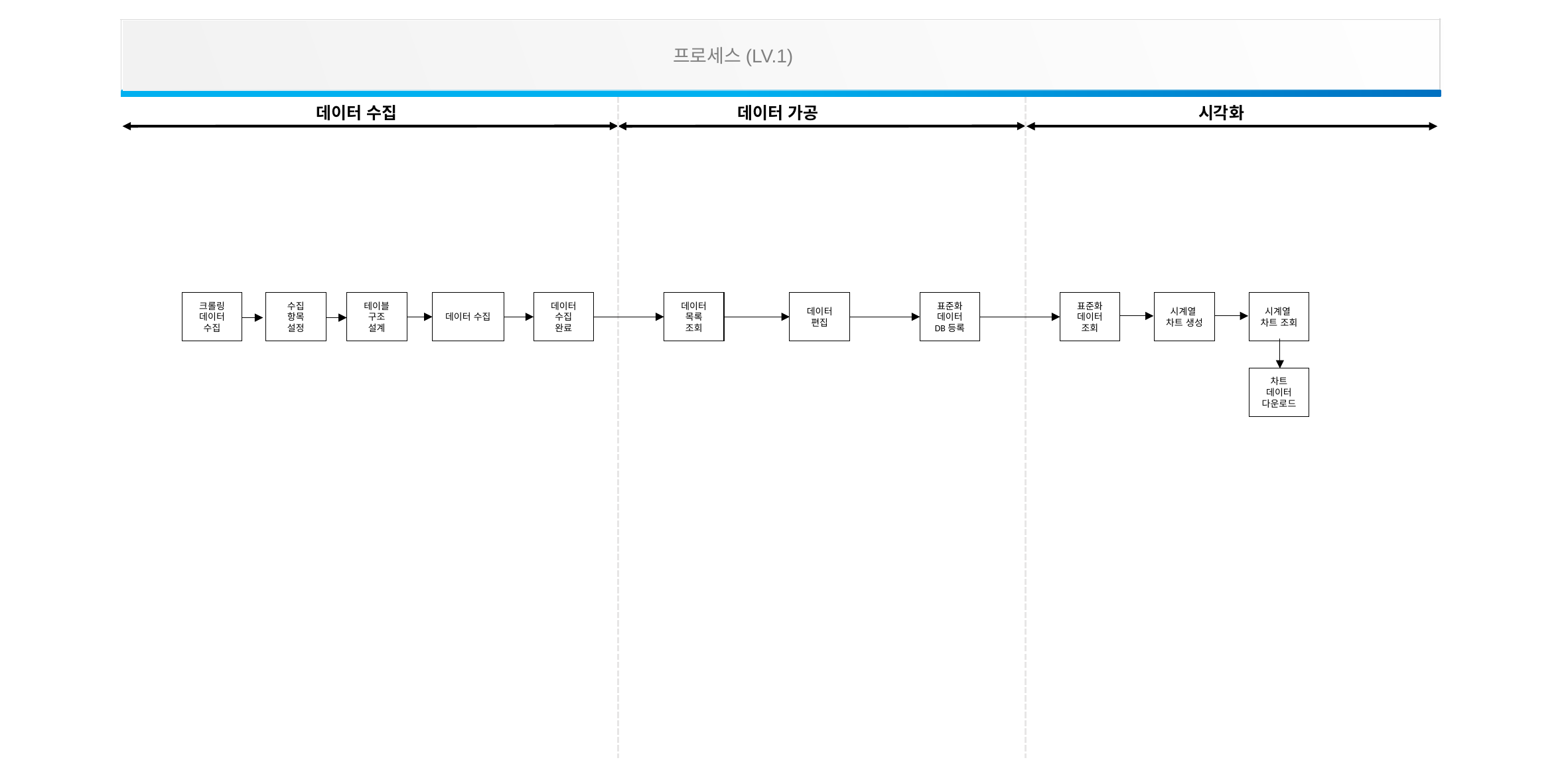

프로세스(LV.1)
데이터 가공
데이터 수집
시각화
크롤링
데이터
수집
수집
항목
설정
테이블
구조
설계
데이터 수집
데이터
수집
완료
데이터
목록
조회
데이터
편집
표준화
데이터
DB등록
표준화
데이터
조회
시계열
차트 생성
시계열
차트 조회
차트
데이터
다운로드